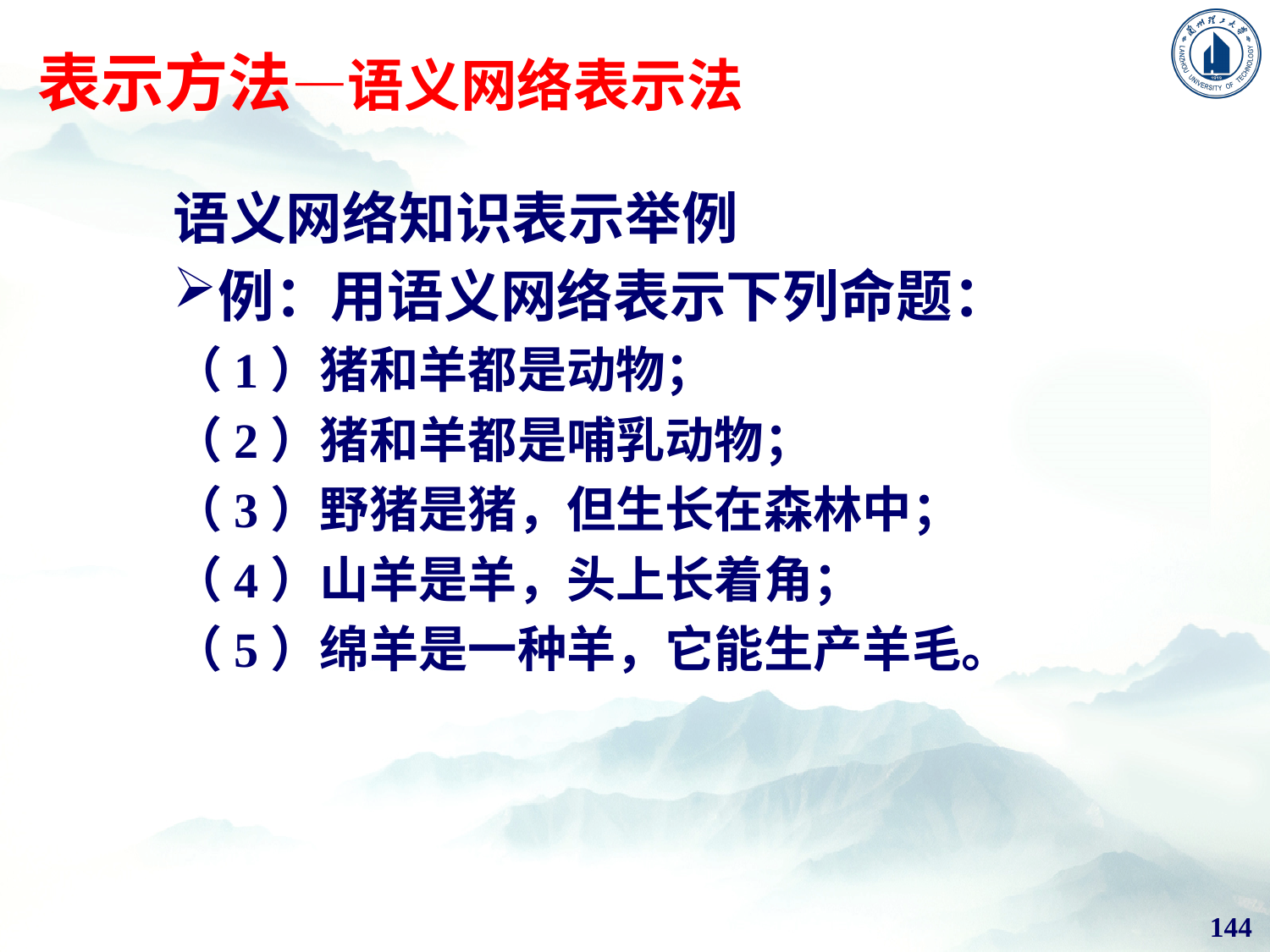

表示方法—语义网络表示法
语义网络知识表示举例
例：用语义网络表示下列命题：
（1）猪和羊都是动物；
（2）猪和羊都是哺乳动物；
（3）野猪是猪，但生长在森林中；
（4）山羊是羊，头上长着角；
（5）绵羊是一种羊，它能生产羊毛。
144